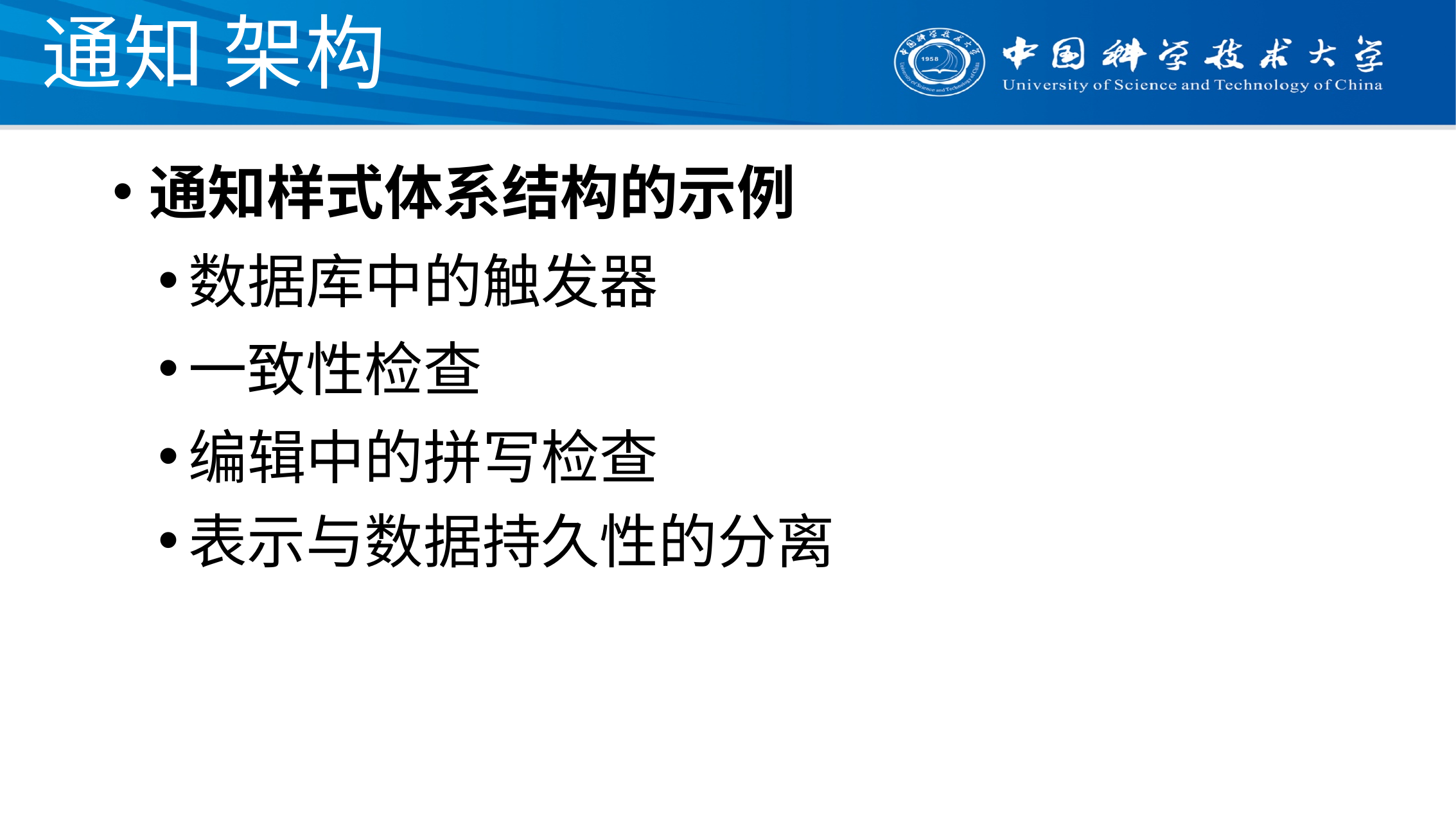

# 通知 架构
通知样式体系结构的示例
数据库中的触发器
一致性检查
编辑中的拼写检查
表示与数据持久性的分离